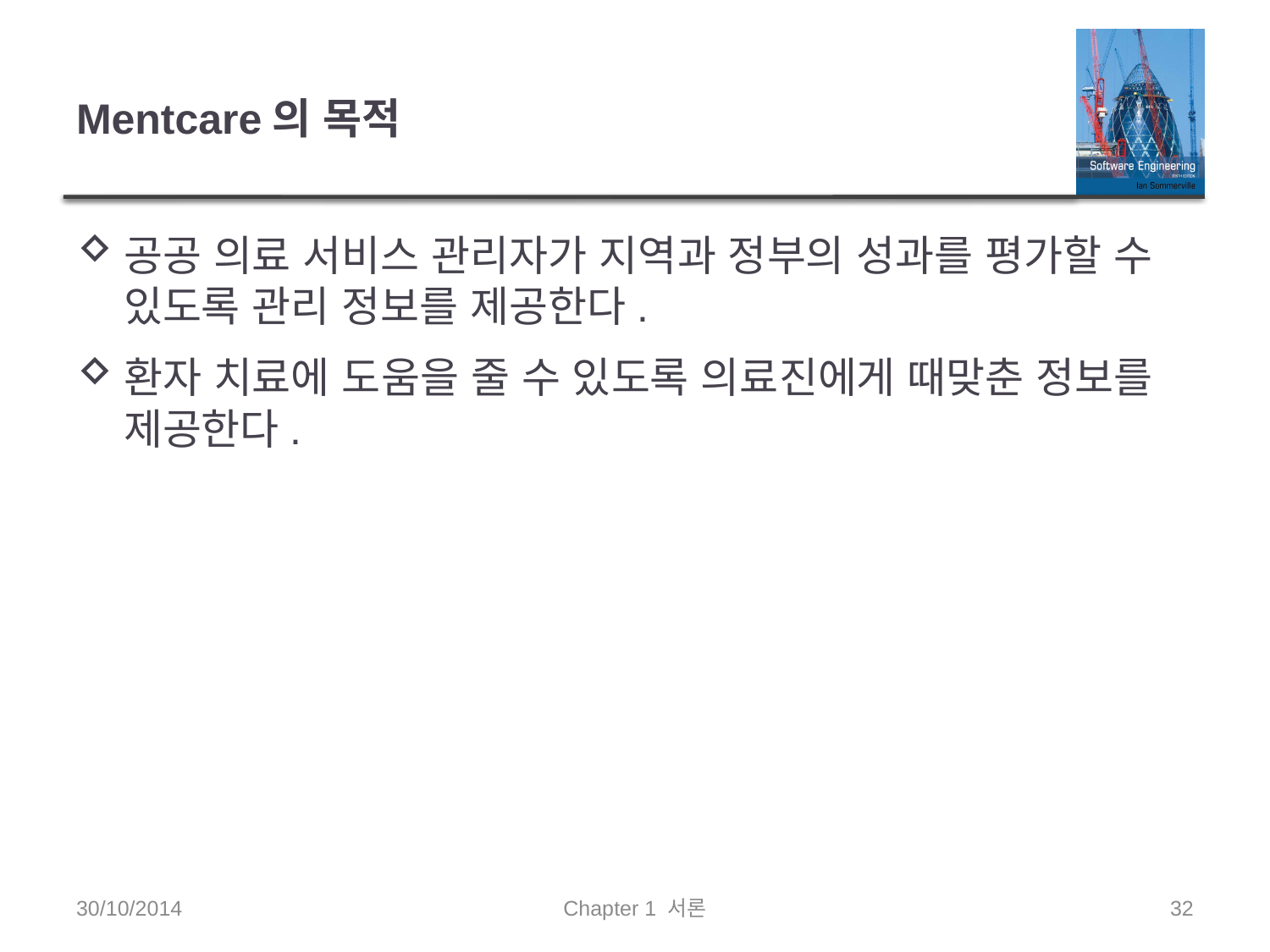

# Mentcare의 목적
공공 의료 서비스 관리자가 지역과 정부의 성과를 평가할 수 있도록 관리 정보를 제공한다.
환자 치료에 도움을 줄 수 있도록 의료진에게 때맞춘 정보를 제공한다.

30/10/2014
Chapter 1 서론
32